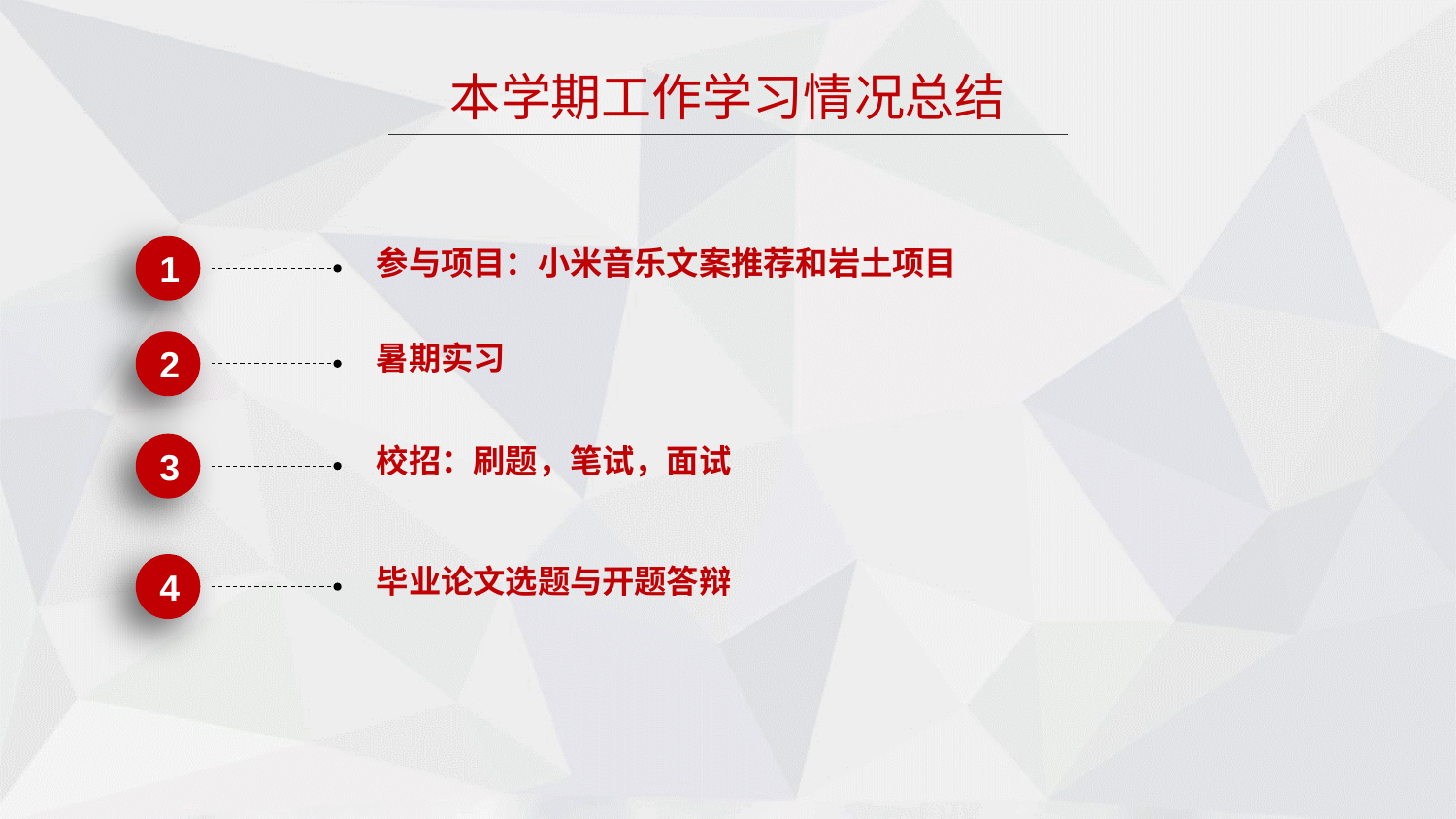

本学期工作学习情况总结
1
参与项目：小米音乐文案推荐和岩土项目
2
暑期实习
3
校招：刷题，笔试，面试
4
毕业论文选题与开题答辩